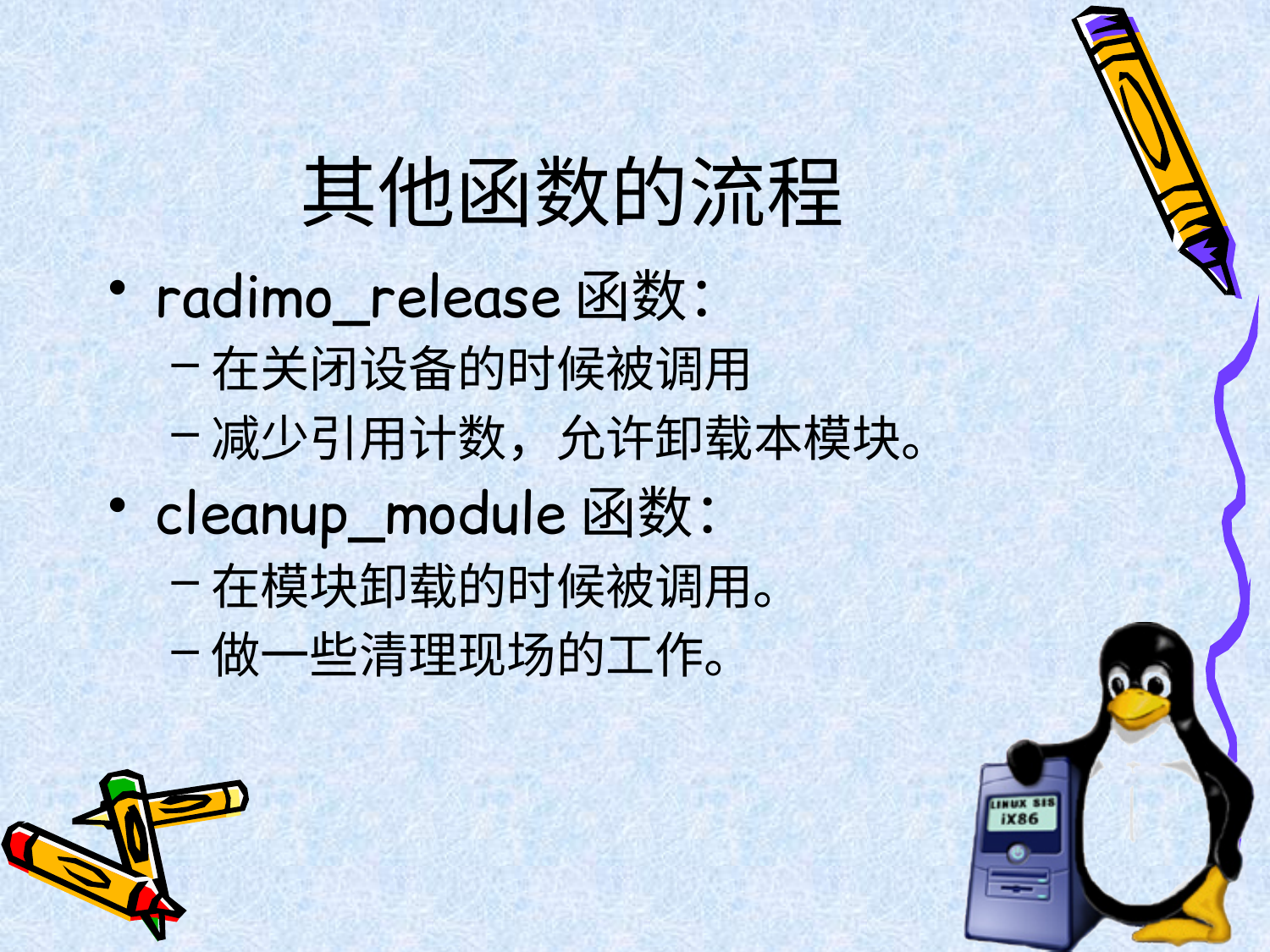

# 其他函数的流程
radimo_release函数：
在关闭设备的时候被调用
减少引用计数，允许卸载本模块。
cleanup_module函数：
在模块卸载的时候被调用。
做一些清理现场的工作。